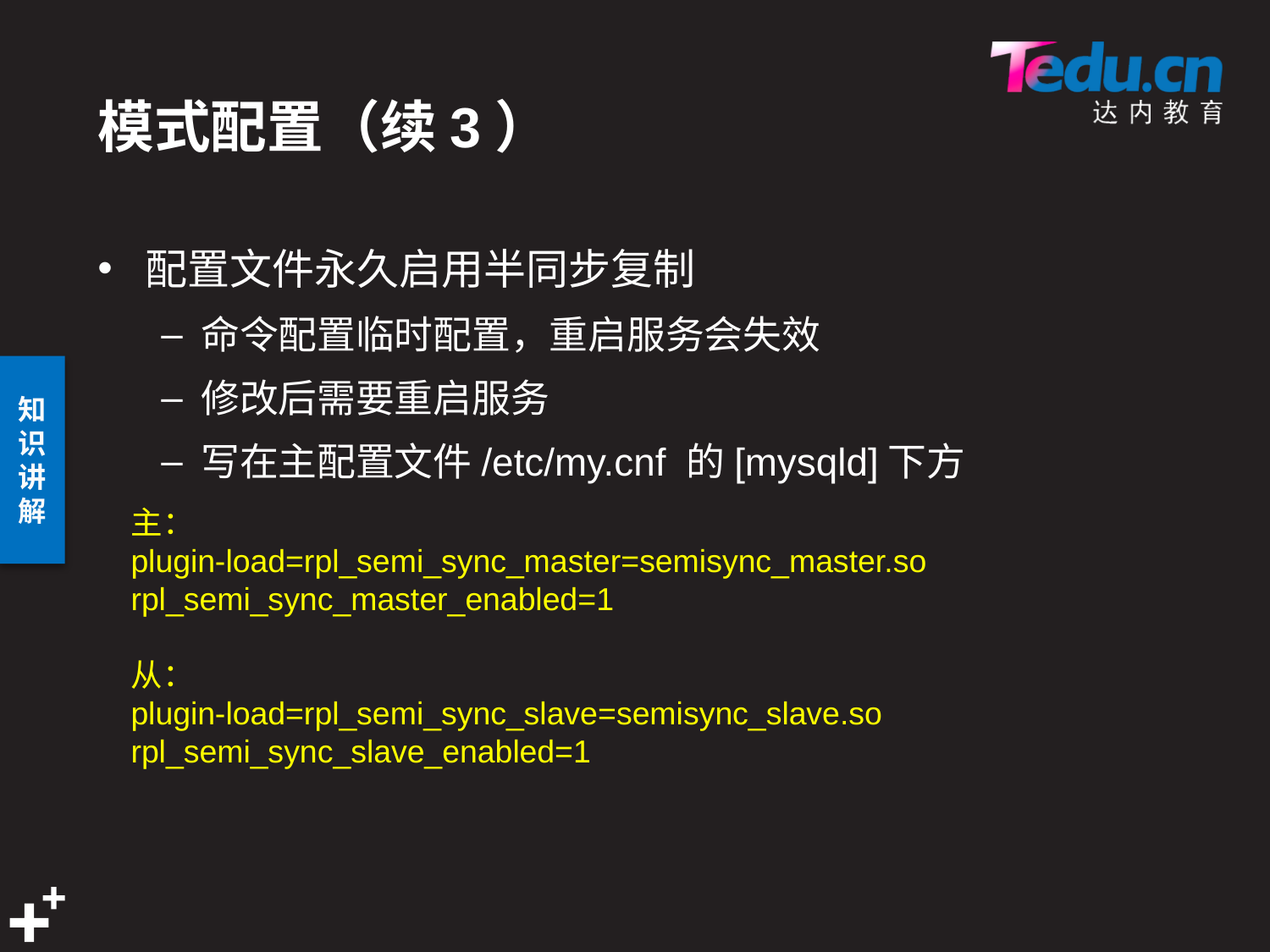

# 模式配置（续3）
配置文件永久启用半同步复制
命令配置临时配置，重启服务会失效
修改后需要重启服务
写在主配置文件/etc/my.cnf 的[mysqld]下方
主：
plugin-load=rpl_semi_sync_master=semisync_master.so
rpl_semi_sync_master_enabled=1

从：
plugin-load=rpl_semi_sync_slave=semisync_slave.so
rpl_semi_sync_slave_enabled=1